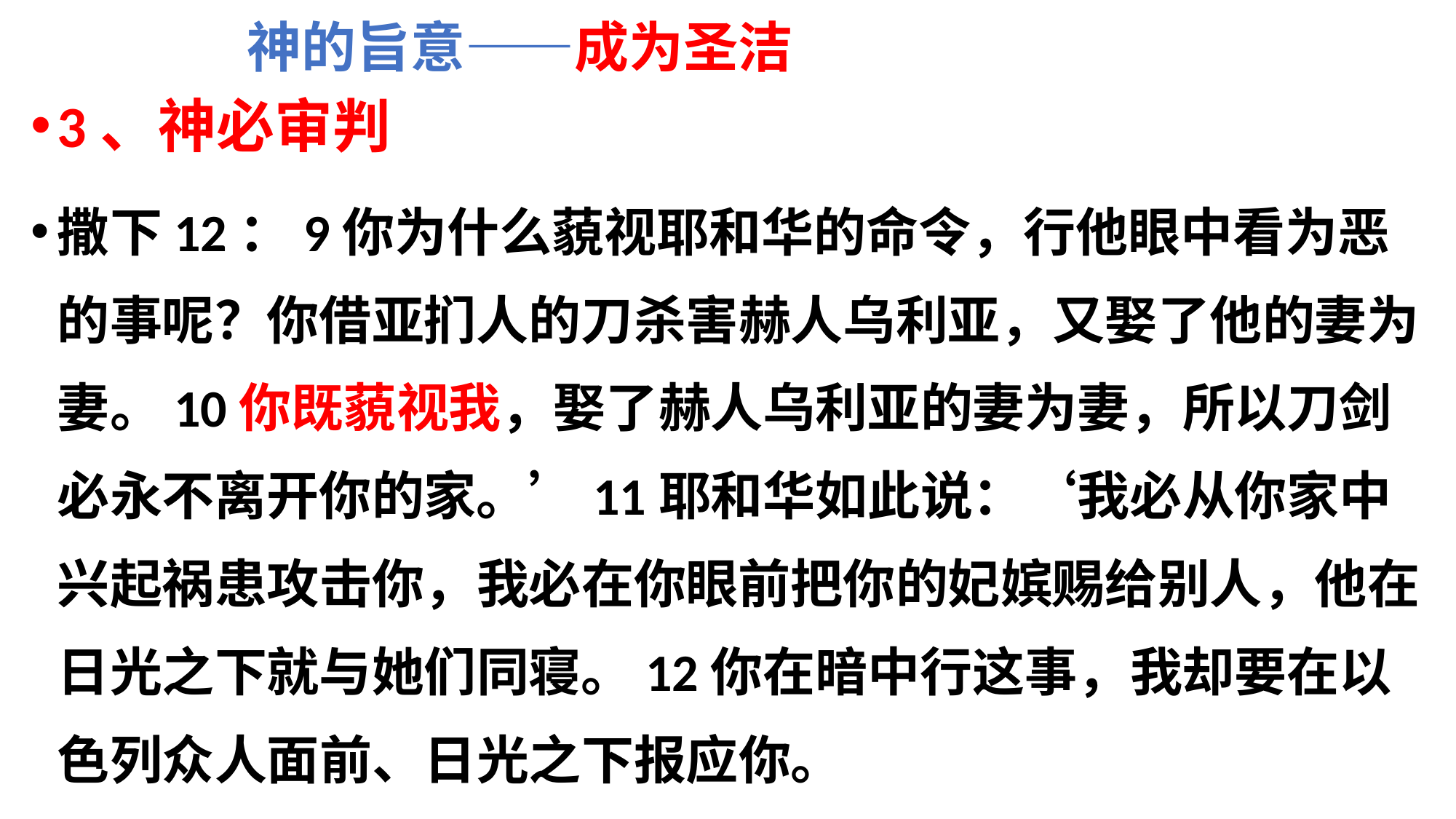

# 神的旨意——成为圣洁
3、神必审判
撒下12：9你为什么藐视耶和华的命令，行他眼中看为恶的事呢？你借亚扪人的刀杀害赫人乌利亚，又娶了他的妻为妻。10你既藐视我，娶了赫人乌利亚的妻为妻，所以刀剑必永不离开你的家。’11耶和华如此说：‘我必从你家中兴起祸患攻击你，我必在你眼前把你的妃嫔赐给别人，他在日光之下就与她们同寝。12你在暗中行这事，我却要在以色列众人面前、日光之下报应你。